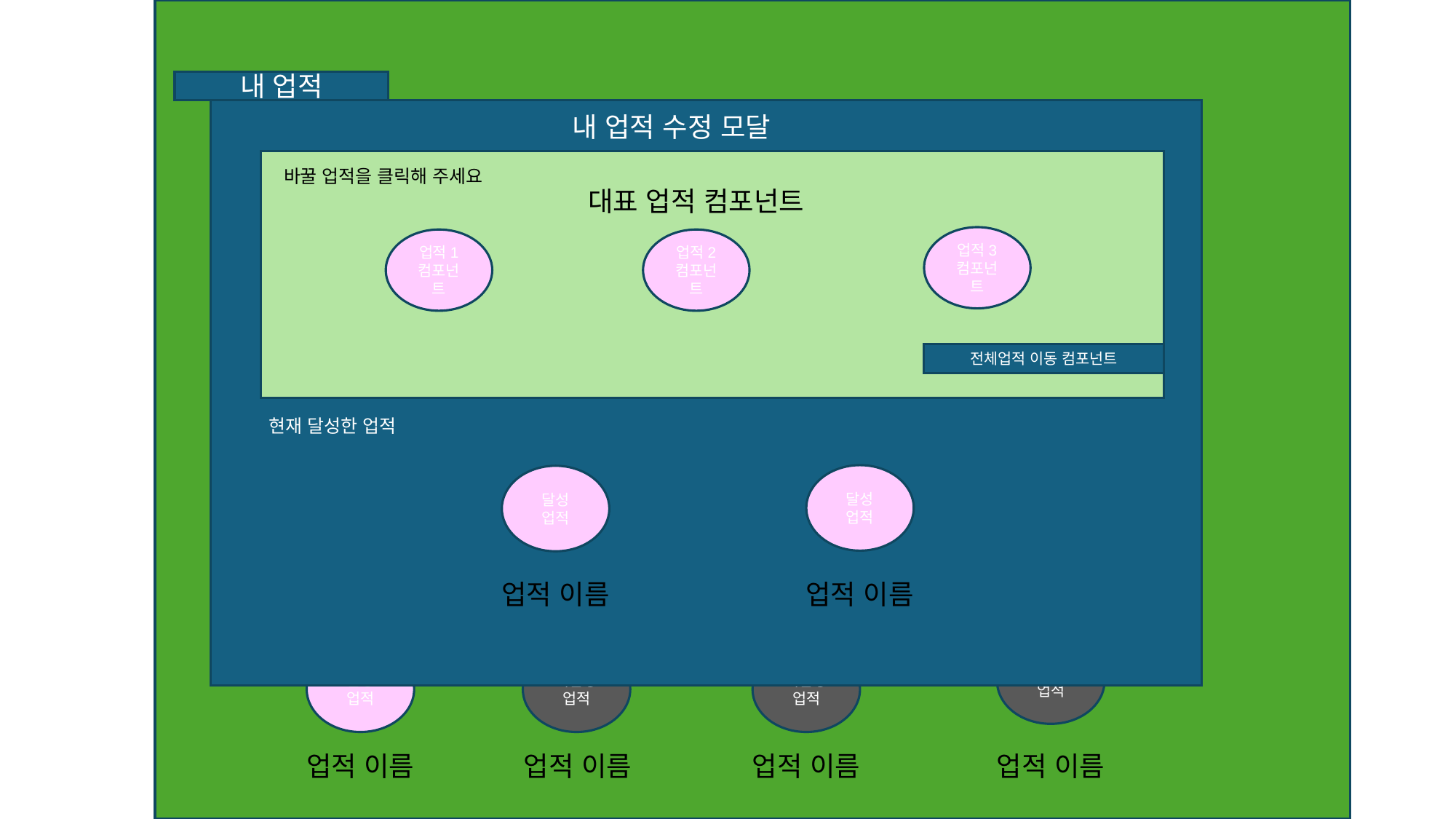

내 업적

업적3
컴포넌트
업적1
컴포넌트
업적2
컴포넌트
업적 수정 이동 컴포넌트
달성
업적
달성
업적
미달성
업적
달성
업적
업적 이름
업적 이름
업적 이름
업적 이름
미달성
업적
미달성
업적
미달성
업적
달성
업적
업적 이름
업적 이름
업적 이름
업적 이름

내 업적 수정 모달

업적3
컴포넌트
업적1
컴포넌트
업적2
컴포넌트
전체업적 이동 컴포넌트
바꿀 업적을 클릭해 주세요
대표 업적 컴포넌트
현재 달성한 업적
달성
업적
달성
업적
업적 이름
업적 이름